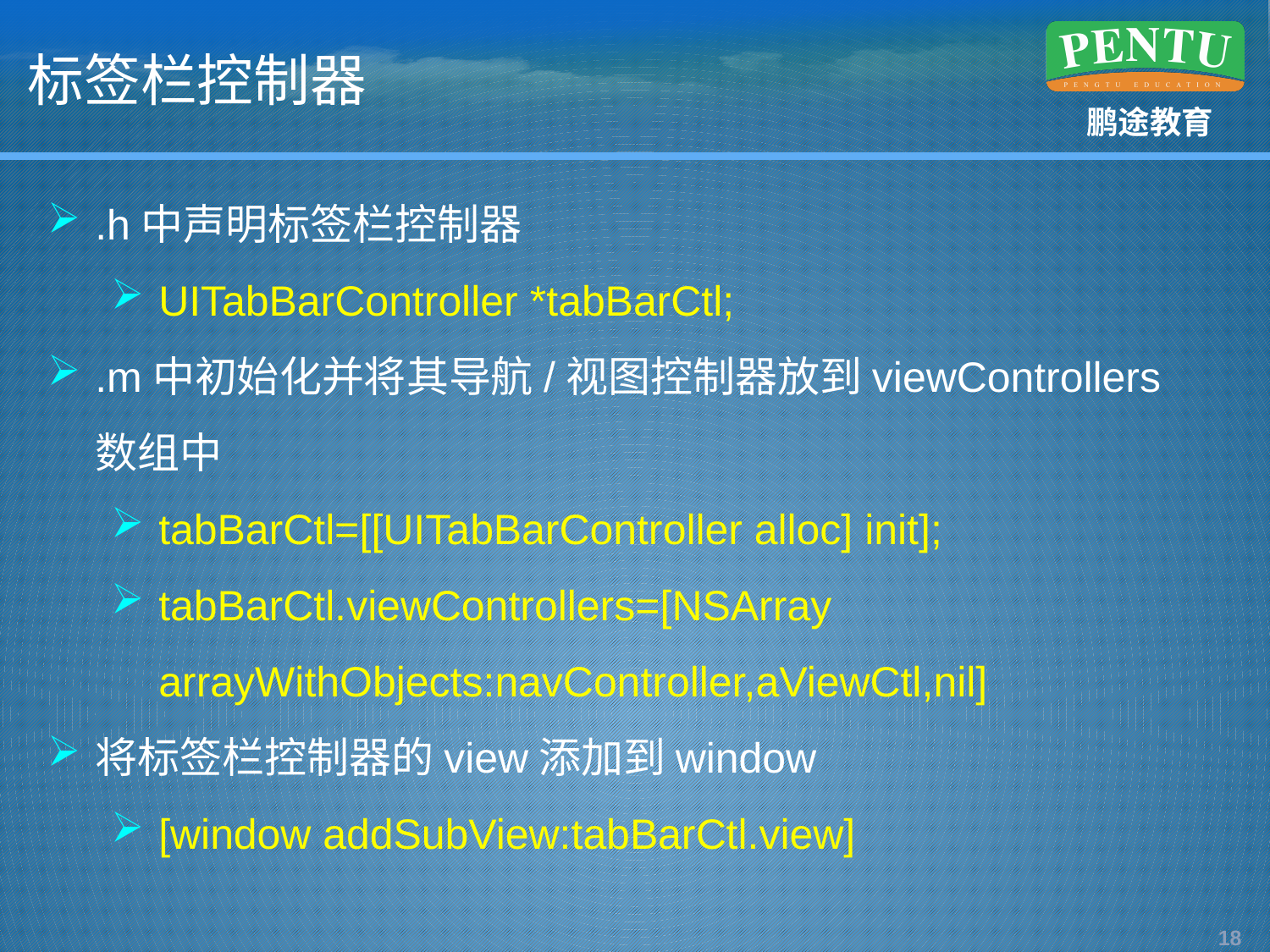

# 标签栏控制器
.h中声明标签栏控制器
UITabBarController *tabBarCtl;
.m中初始化并将其导航/视图控制器放到viewControllers数组中
tabBarCtl=[[UITabBarController alloc] init];
tabBarCtl.viewControllers=[NSArray arrayWithObjects:navController,aViewCtl,nil]
将标签栏控制器的view添加到window
[window addSubView:tabBarCtl.view]
18